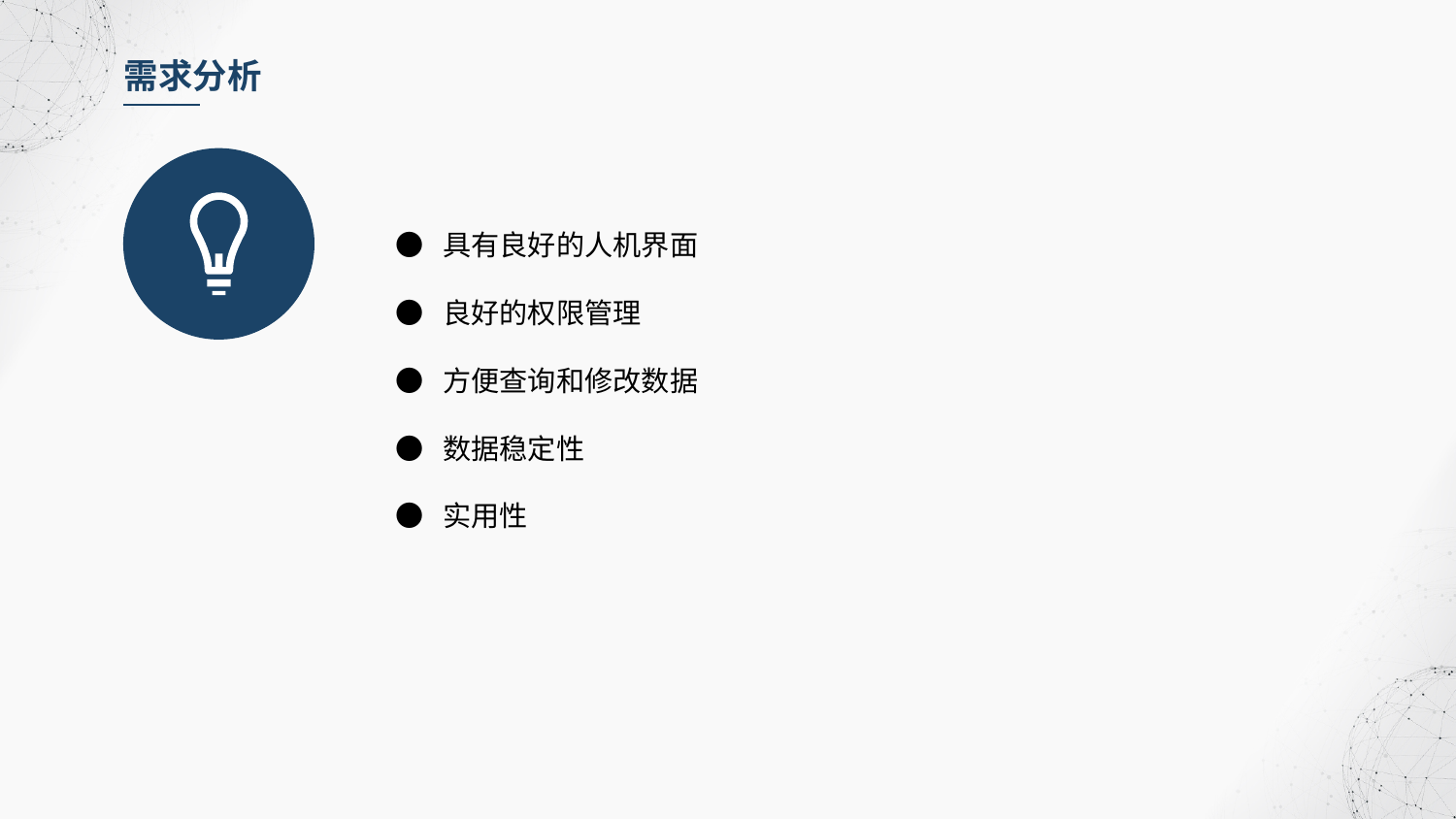

需求分析

●  具有良好的人机界面

●  良好的权限管理

●  方便查询和修改数据

●  数据稳定性

●  实用性